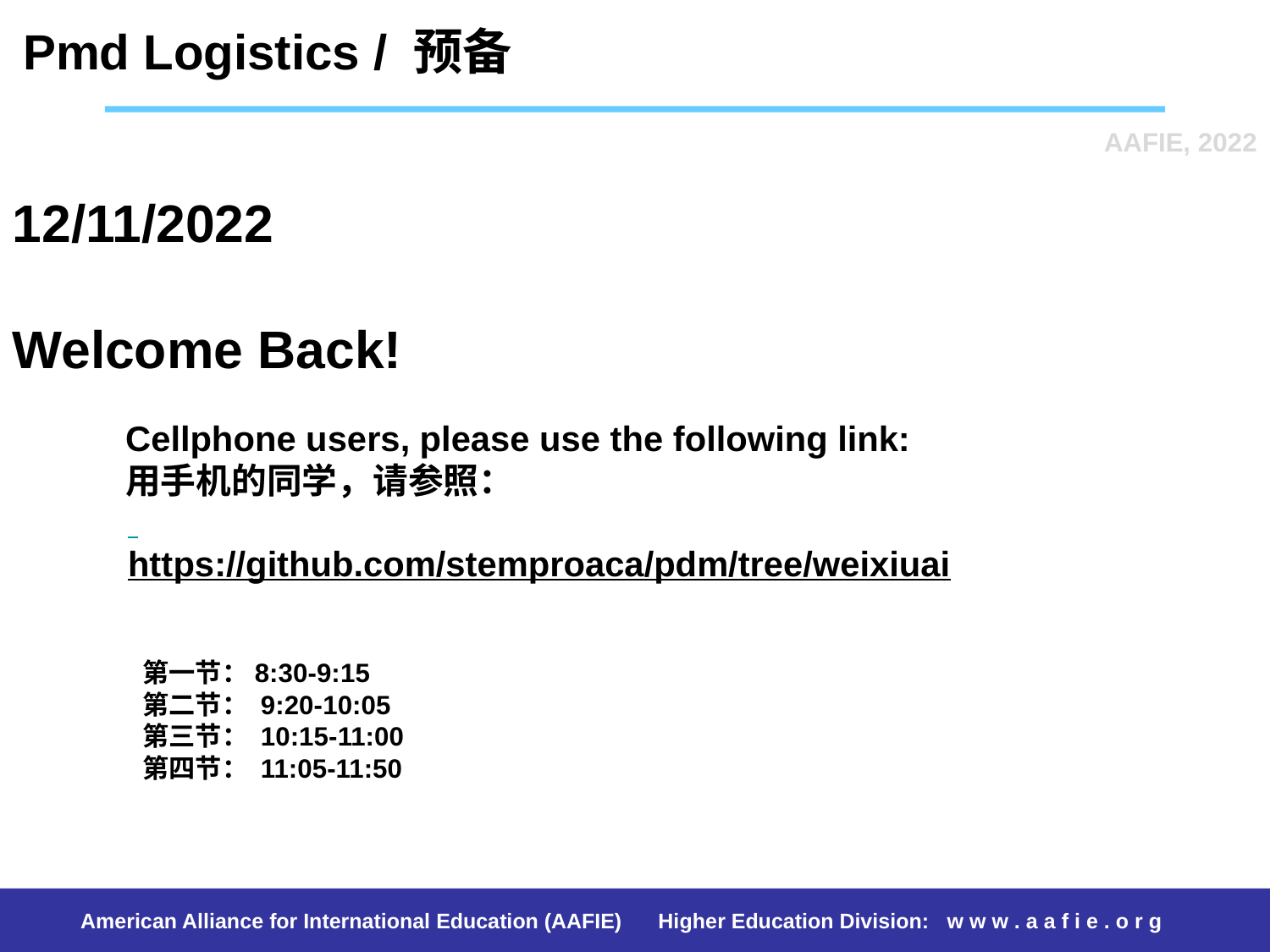

Pmd Logistics / 预备
AAFIE, 2022
# 12/11/2022 Welcome Back!
Cellphone users, please use the following link:
用手机的同学，请参照：

https://github.com/stemproaca/pdm/tree/weixiuai
第一节：8:30-9:15
第二节： 9:20-10:05
第三节： 10:15-11:00
第四节： 11:05-11:50